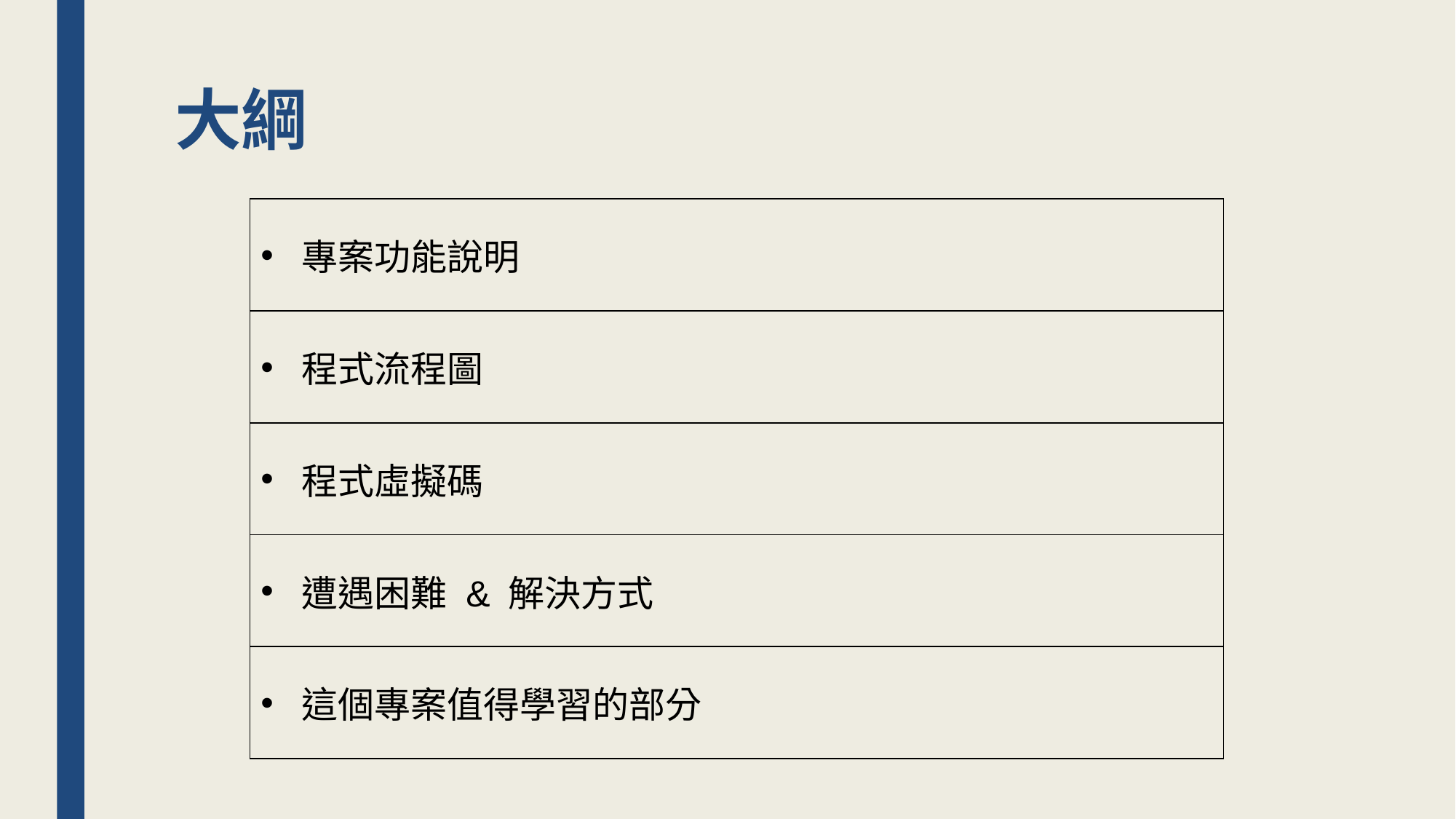

# 大綱
| 專案功能說明 |
| --- |
| 程式流程圖 |
| 程式虛擬碼 |
| 遭遇困難 & 解決方式 |
| 這個專案值得學習的部分 |